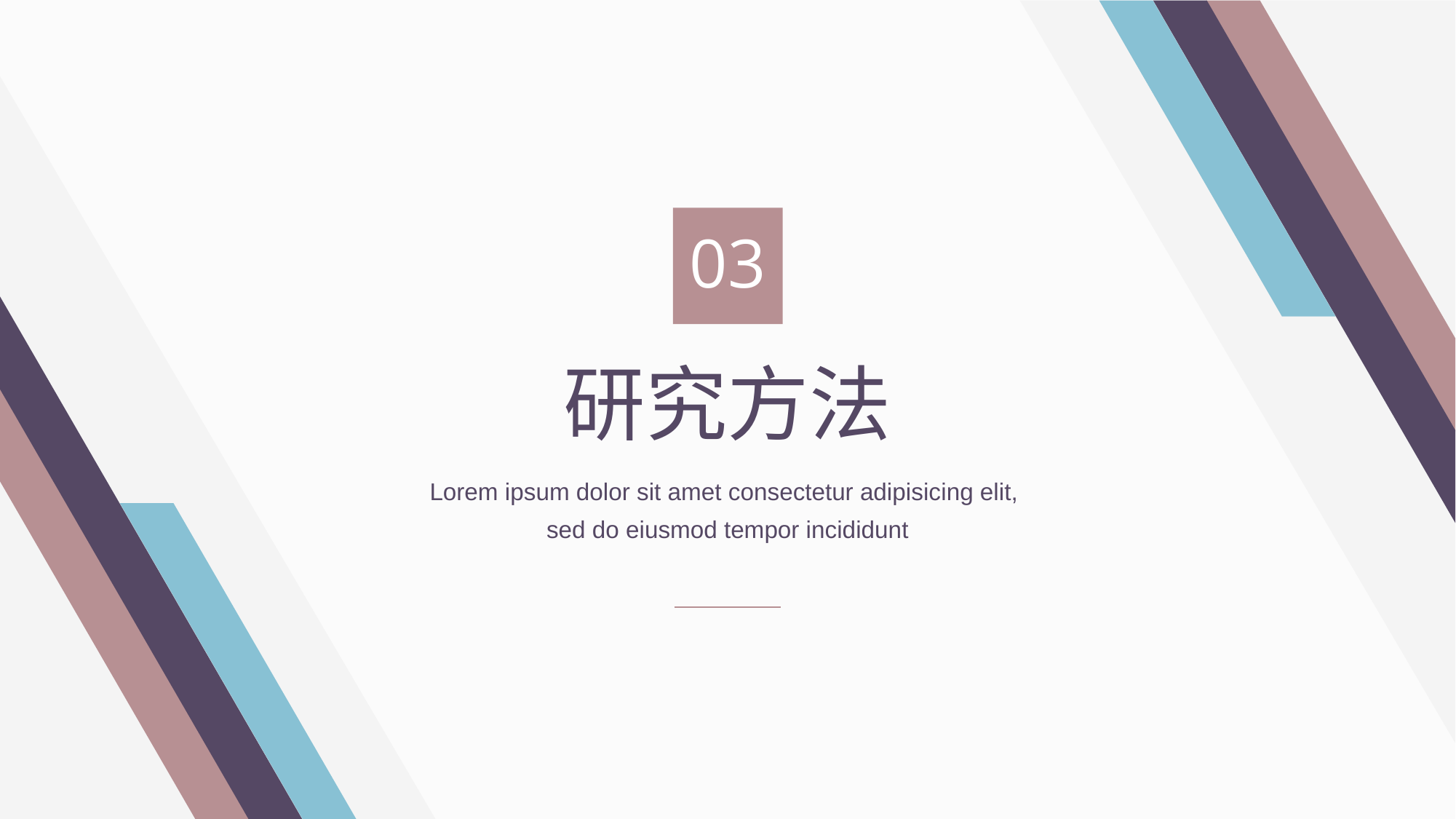

03
研究方法
Lorem ipsum dolor sit amet consectetur adipisicing elit,
sed do eiusmod tempor incididunt